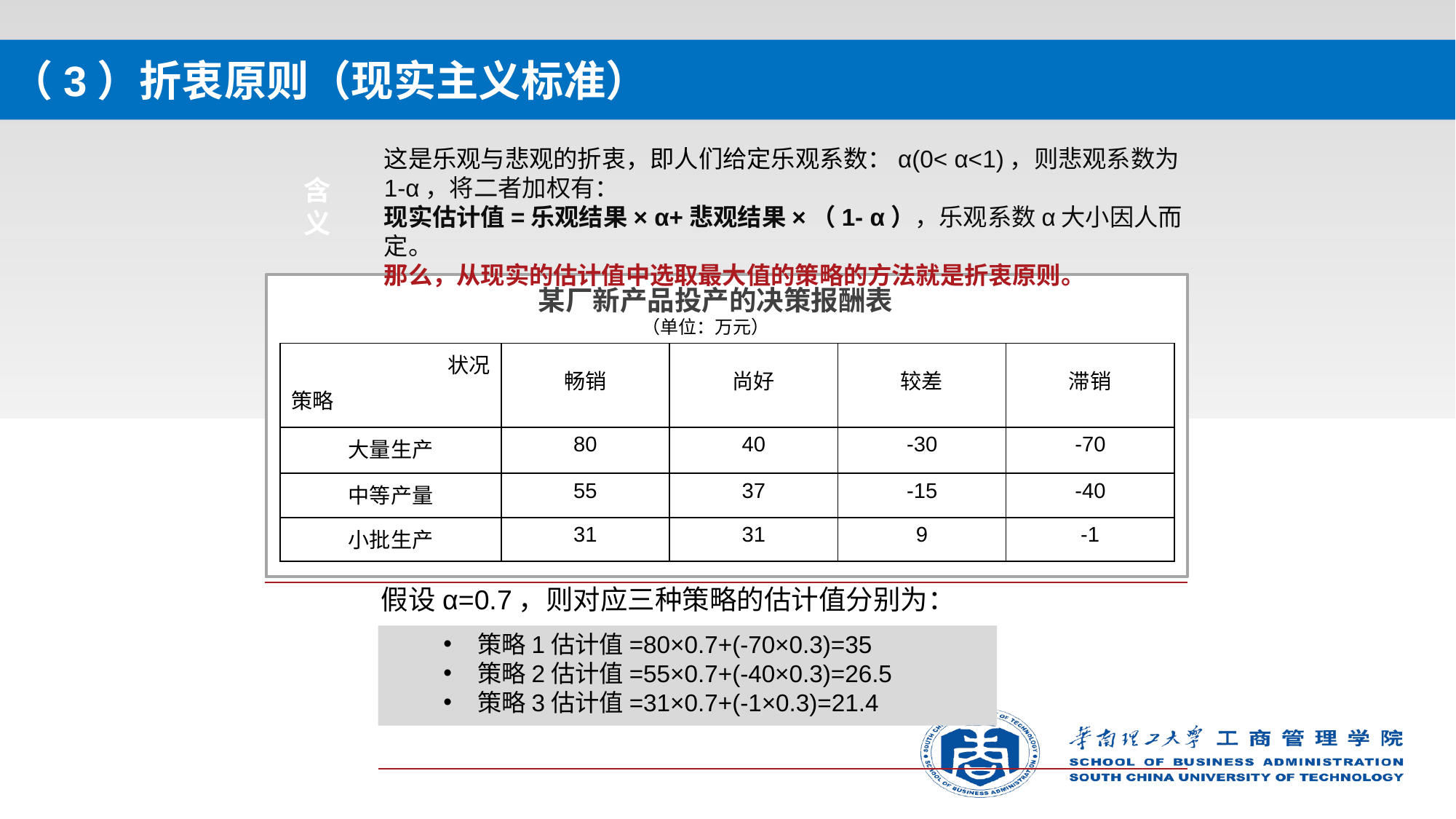

# （3）折衷原则（现实主义标准）

这是乐观与悲观的折衷，即人们给定乐观系数：α(0< α<1)，则悲观系数为1-α，将二者加权有：
现实估计值=乐观结果× α+悲观结果×（1- α），乐观系数α大小因人而定。
那么，从现实的估计值中选取最大值的策略的方法就是折衷原则。
含
义

某厂新产品投产的决策报酬表
（单位：万元）
| 状况 策略 | 畅销 | 尚好 | 较差 | 滞销 |
| --- | --- | --- | --- | --- |
| 大量生产 | 80 | 40 | -30 | -70 |
| 中等产量 | 55 | 37 | -15 | -40 |
| 小批生产 | 31 | 31 | 9 | -1 |
假设α=0.7，则对应三种策略的估计值分别为：
策略1估计值=80×0.7+(-70×0.3)=35
策略2估计值=55×0.7+(-40×0.3)=26.5
策略3估计值=31×0.7+(-1×0.3)=21.4